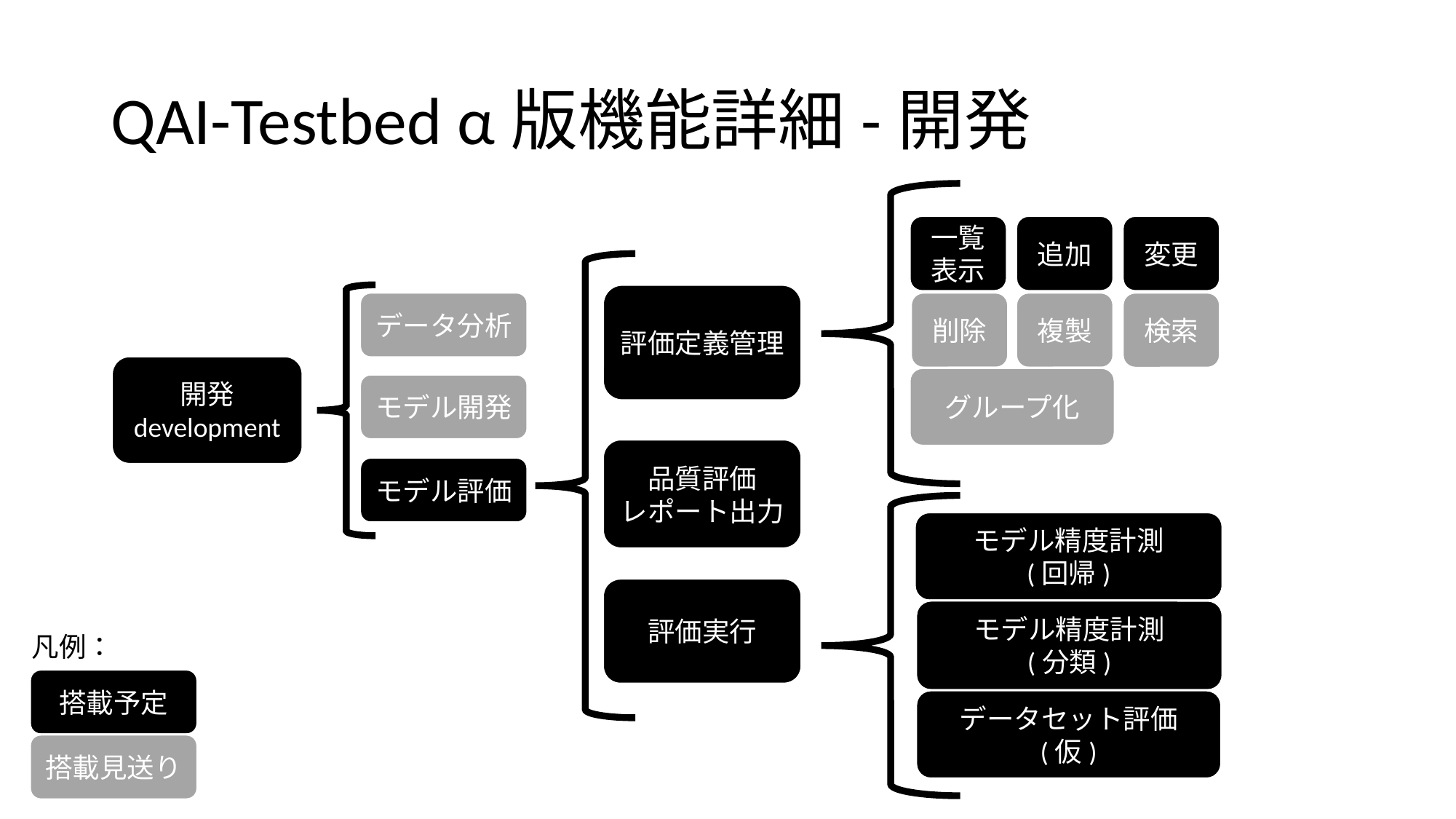

# QAI-Testbed α版機能詳細-開発

一覧
表示
追加
変更

評価定義管理

削除
複製
検索
データ分析
開発
development
グループ化
モデル開発
品質評価
レポート出力
モデル評価

モデル精度計測
(回帰)
評価実行
モデル精度計測
(分類)
凡例：
搭載予定
データセット評価
(仮)
搭載見送り